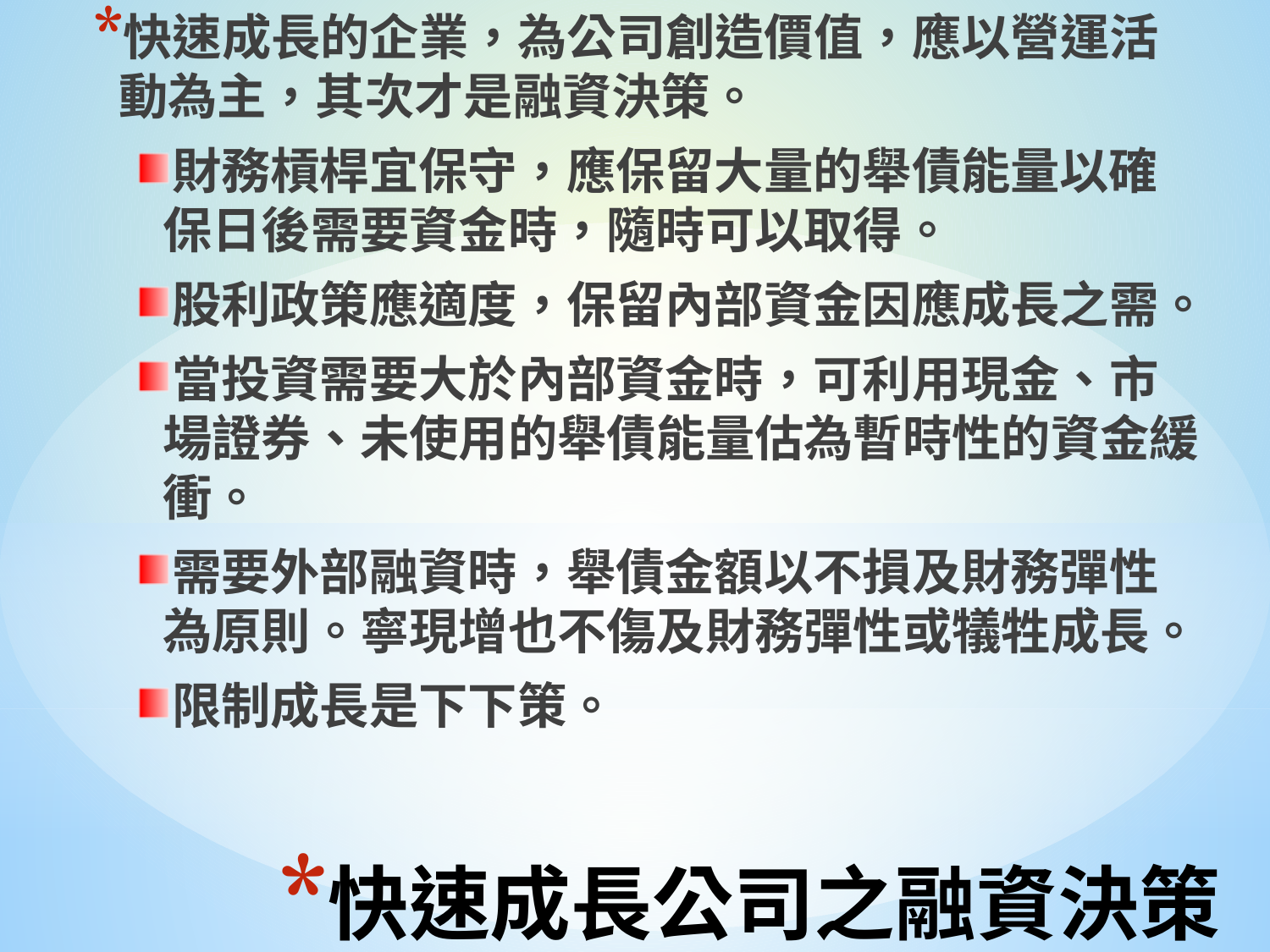

快速成長的企業，為公司創造價值，應以營運活動為主，其次才是融資決策。
財務槓桿宜保守，應保留大量的舉債能量以確保日後需要資金時，隨時可以取得。
股利政策應適度，保留內部資金因應成長之需。
當投資需要大於內部資金時，可利用現金、市場證券、未使用的舉債能量估為暫時性的資金緩衝。
需要外部融資時，舉債金額以不損及財務彈性為原則。寧現增也不傷及財務彈性或犠牲成長。
限制成長是下下策。

# 快速成長公司之融資決策